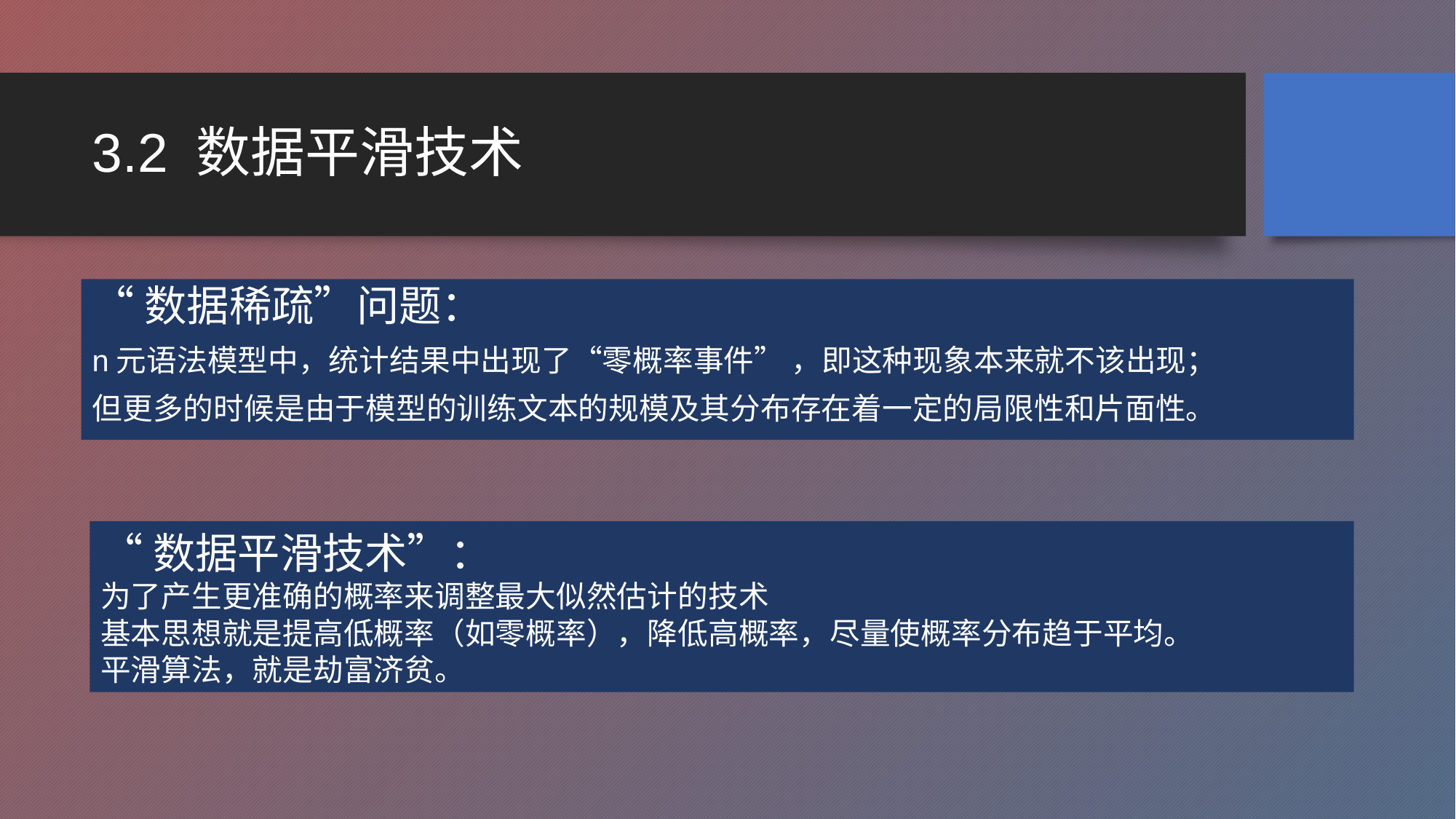

# 3.2 数据平滑技术
“数据稀疏”问题：
n元语法模型中，统计结果中出现了“零概率事件” ，即这种现象本来就不该出现；
但更多的时候是由于模型的训练文本的规模及其分布存在着一定的局限性和片面性。
“数据平滑技术”：
为了产生更准确的概率来调整最大似然估计的技术
基本思想就是提高低概率（如零概率），降低高概率，尽量使概率分布趋于平均。
平滑算法，就是劫富济贫。